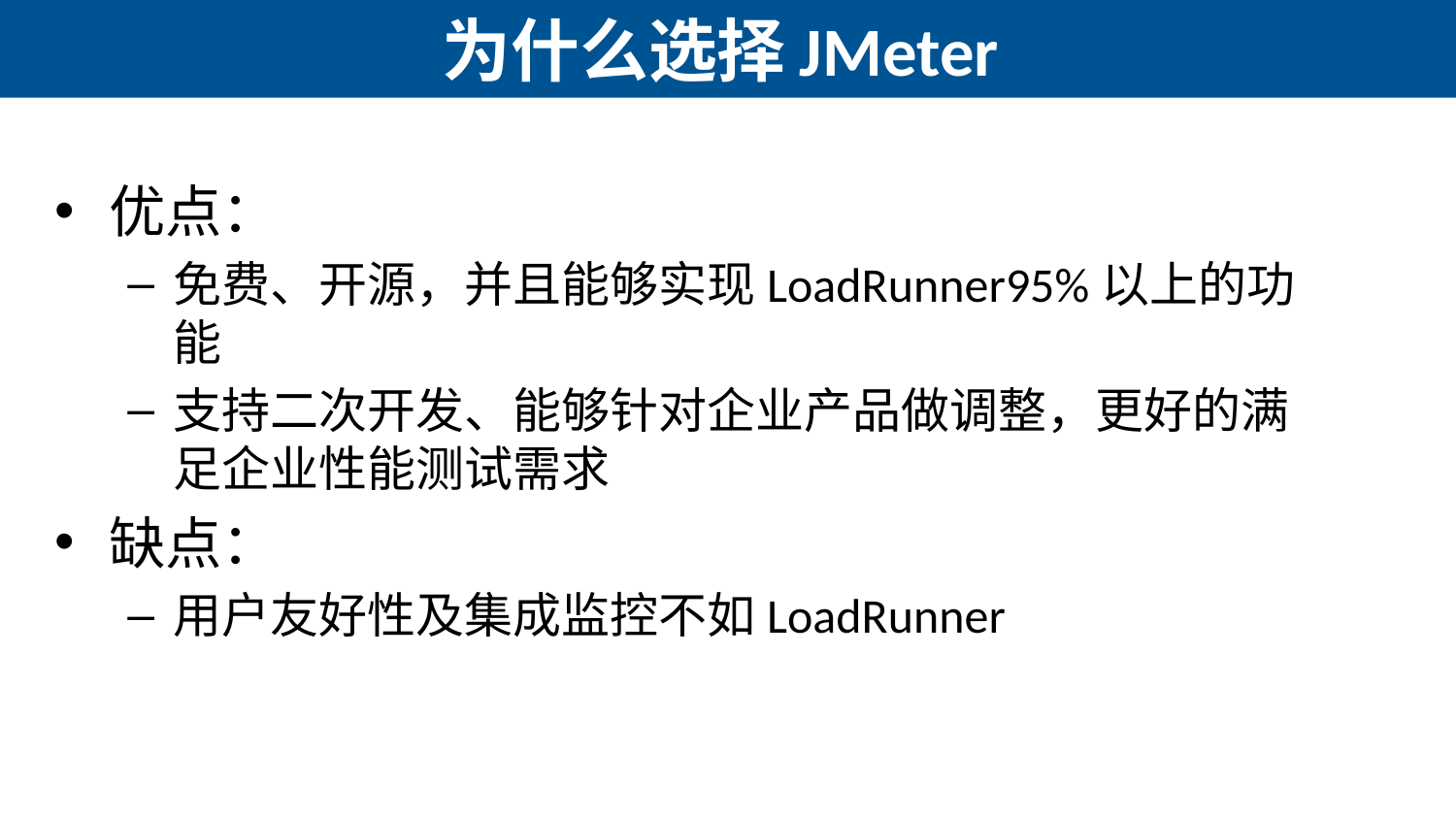

# 为什么选择JMeter
优点：
免费、开源，并且能够实现LoadRunner95%以上的功能
支持二次开发、能够针对企业产品做调整，更好的满足企业性能测试需求
缺点：
用户友好性及集成监控不如LoadRunner